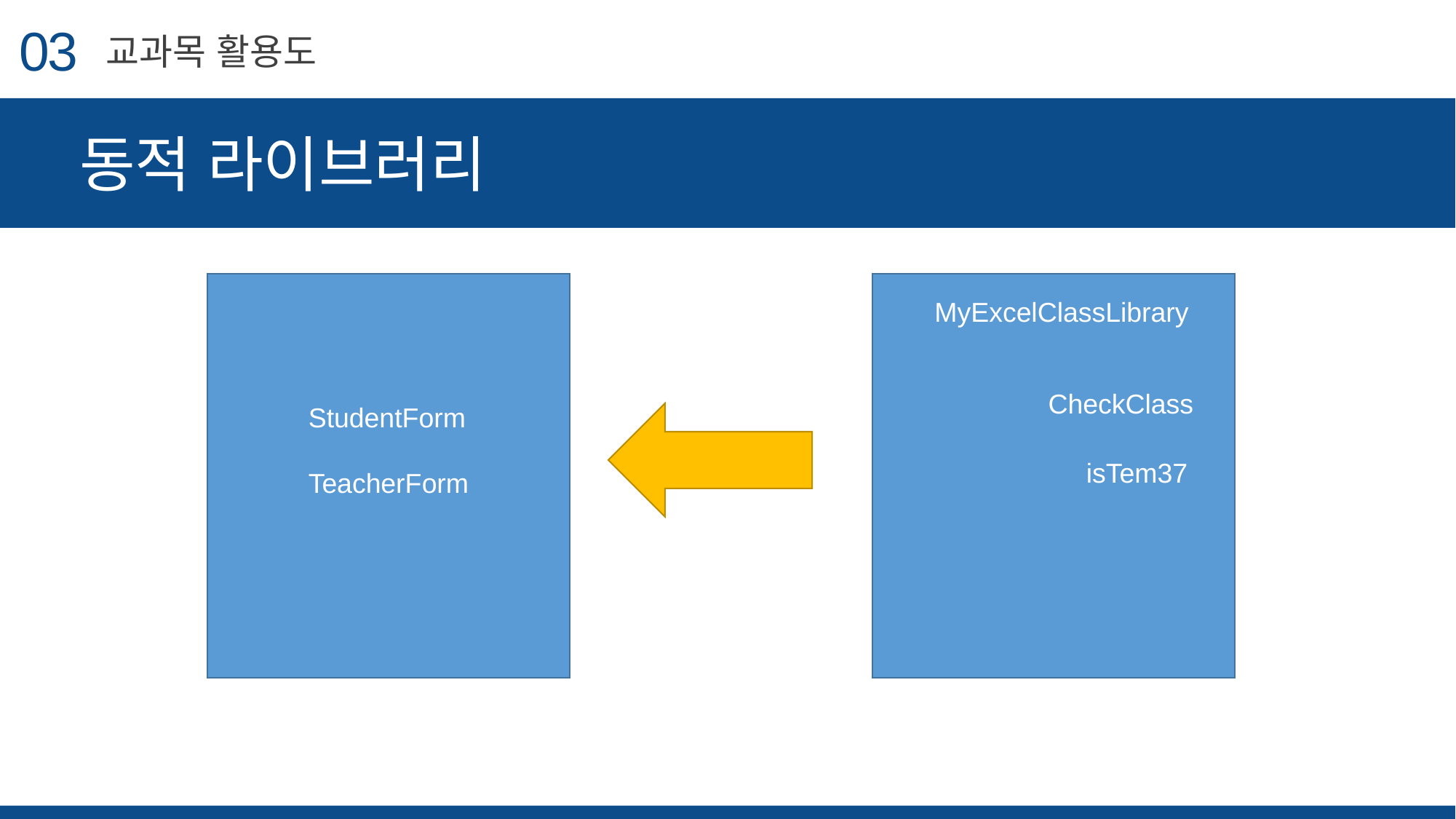

03
교과목 활용도

동적 라이브러리

MyExcelClassLibrary
CheckClass
StudentForm
TeacherForm

isTem37